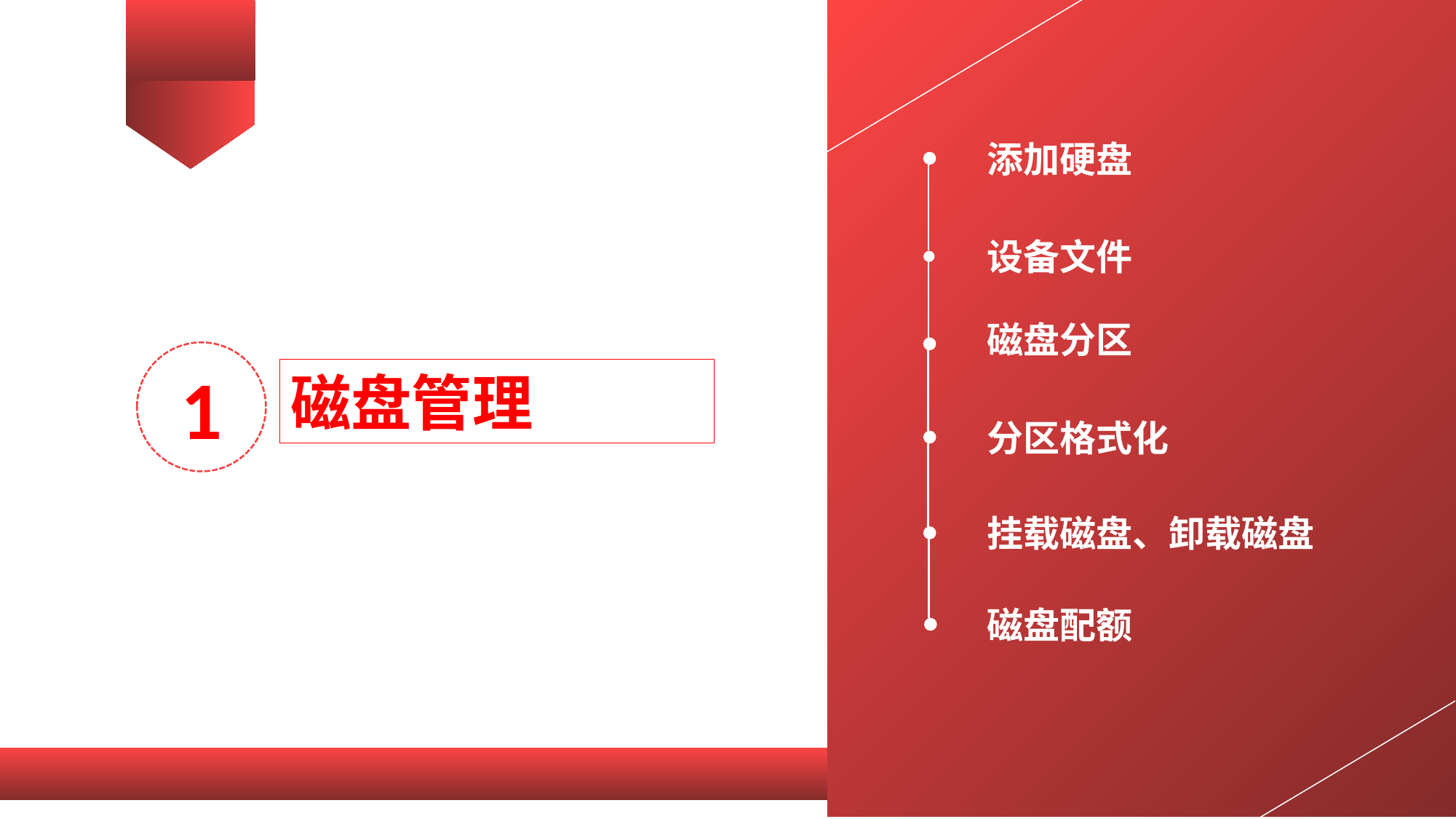

添加硬盘

设备文件

磁盘分区

1
磁盘管理
分区格式化

挂载磁盘、卸载磁盘

磁盘配额